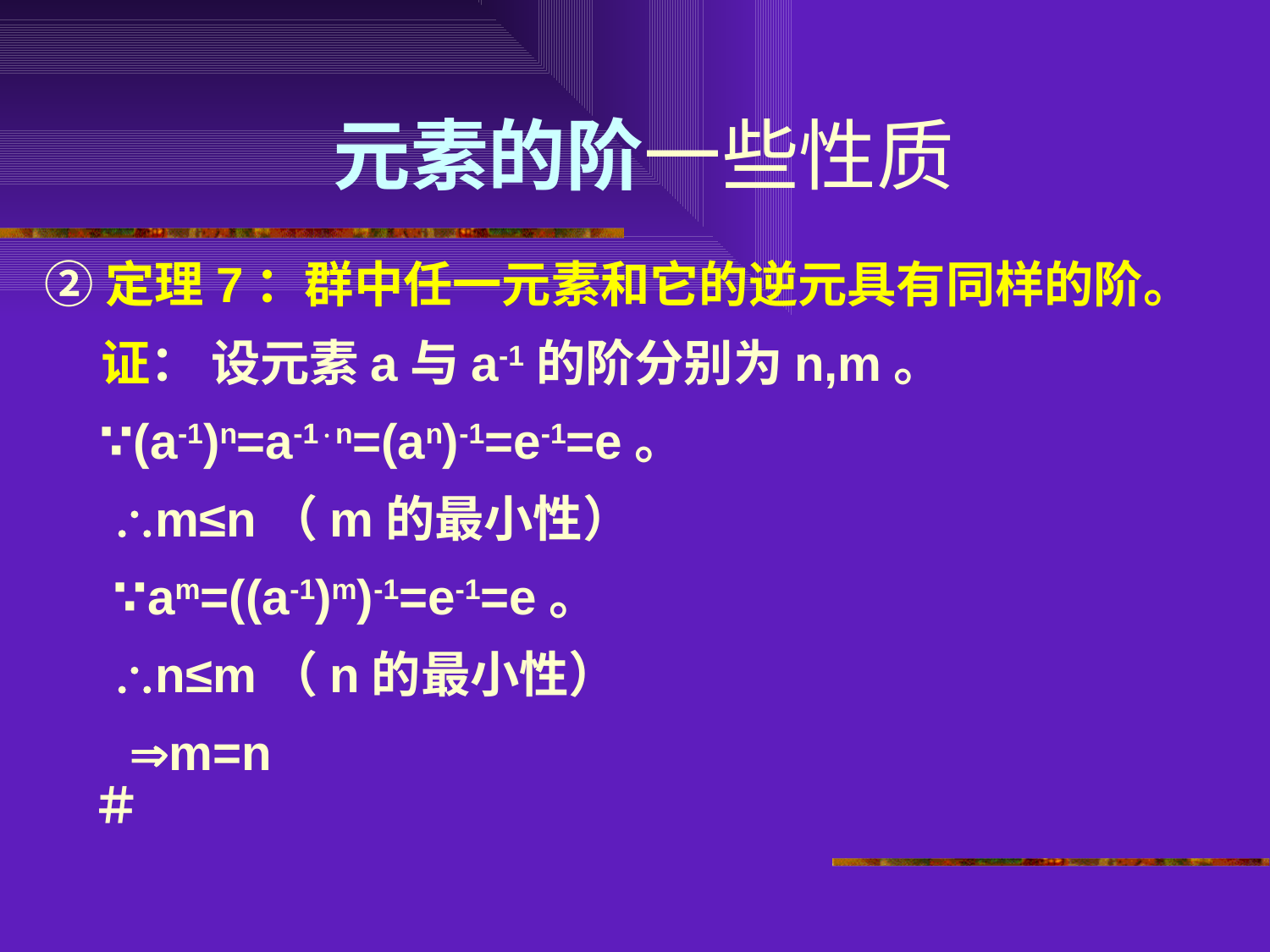

# 元素的阶一些性质
②定理7：群中任一元素和它的逆元具有同样的阶。
    证： 设元素a与a-1的阶分别为n,m。
    ∵(a-1)n=a-1⋅n=(an)-1=e-1=e。
     ∴m≤n（m的最小性）
     ∵am=((a-1)m)-1=e-1=e。
     ∴n≤m（n的最小性）
      ⇒m=n                                                                  ＃